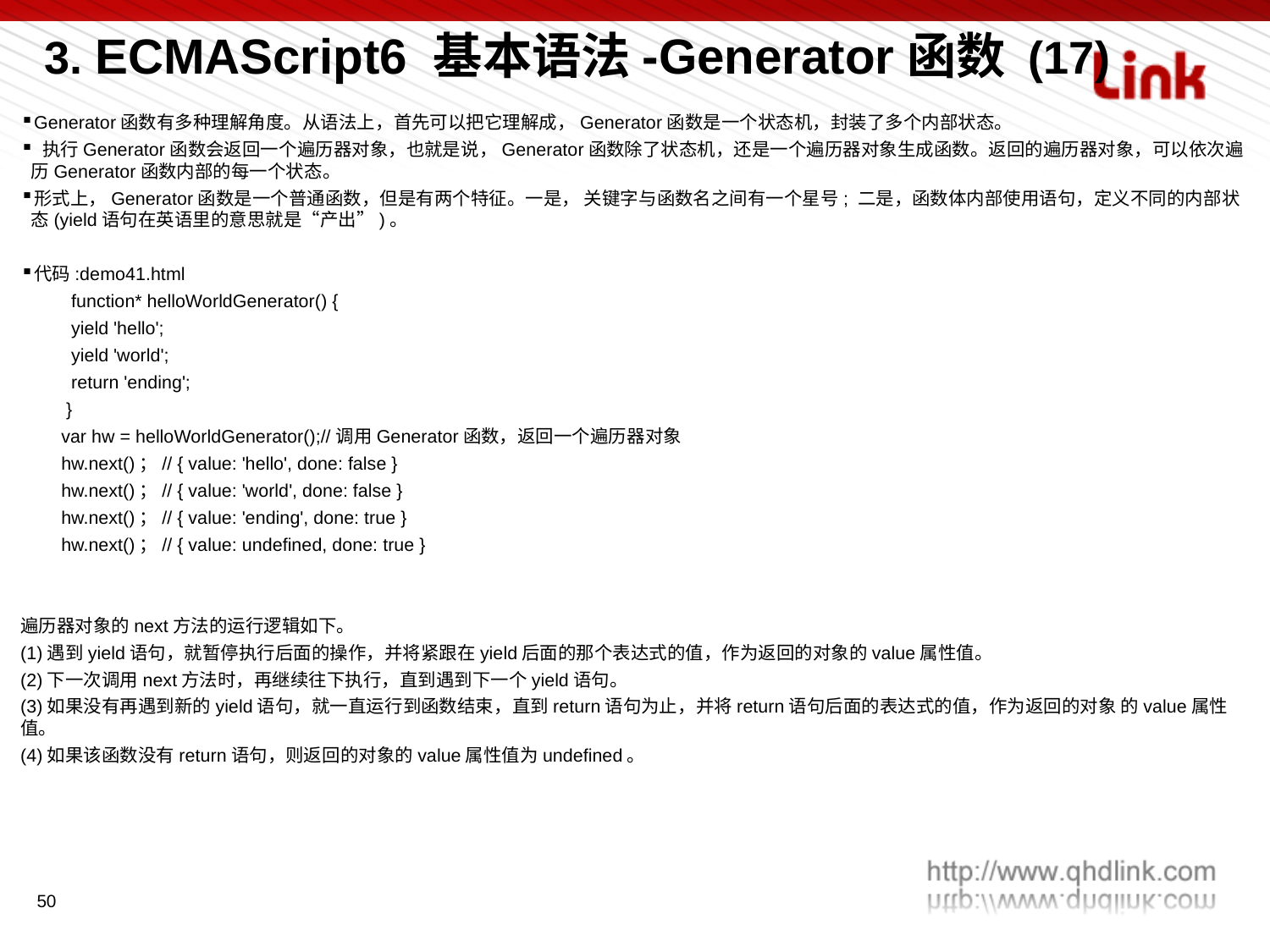

3. ECMAScript6 基本语法-Generator函数 (17)
Generator函数有多种理解角度。从语法上，首先可以把它理解成，Generator函数是一个状态机，封装了多个内部状态。
 执行Generator函数会返回一个遍历器对象，也就是说，Generator函数除了状态机，还是一个遍历器对象生成函数。返回的遍历器对象，可以依次遍 历Generator函数内部的每一个状态。
形式上，Generator函数是一个普通函数，但是有两个特征。一是， 关键字与函数名之间有一个星号; 二是，函数体内部使用语句，定义不同的内部状态(yield语句在英语里的意思就是“产出”)。

代码:demo41.html
          function* helloWorldGenerator() {
          yield 'hello';
          yield 'world';
          return 'ending';
         }
        var hw = helloWorldGenerator();//调用Generator函数，返回一个遍历器对象
        hw.next()；// { value: 'hello', done: false }
        hw.next()；// { value: 'world', done: false }
        hw.next()；// { value: 'ending', done: true }
        hw.next()；// { value: undefined, done: true }

遍历器对象的next方法的运行逻辑如下。
(1)遇到yield语句，就暂停执行后面的操作，并将紧跟在yield后面的那个表达式的值，作为返回的对象的value属性值。
(2)下一次调用next方法时，再继续往下执行，直到遇到下一个yield语句。
(3)如果没有再遇到新的yield语句，就一直运行到函数结束，直到return语句为止，并将return语句后面的表达式的值，作为返回的对象 的value属性值。
(4)如果该函数没有return语句，则返回的对象的value属性值为undefined。

50